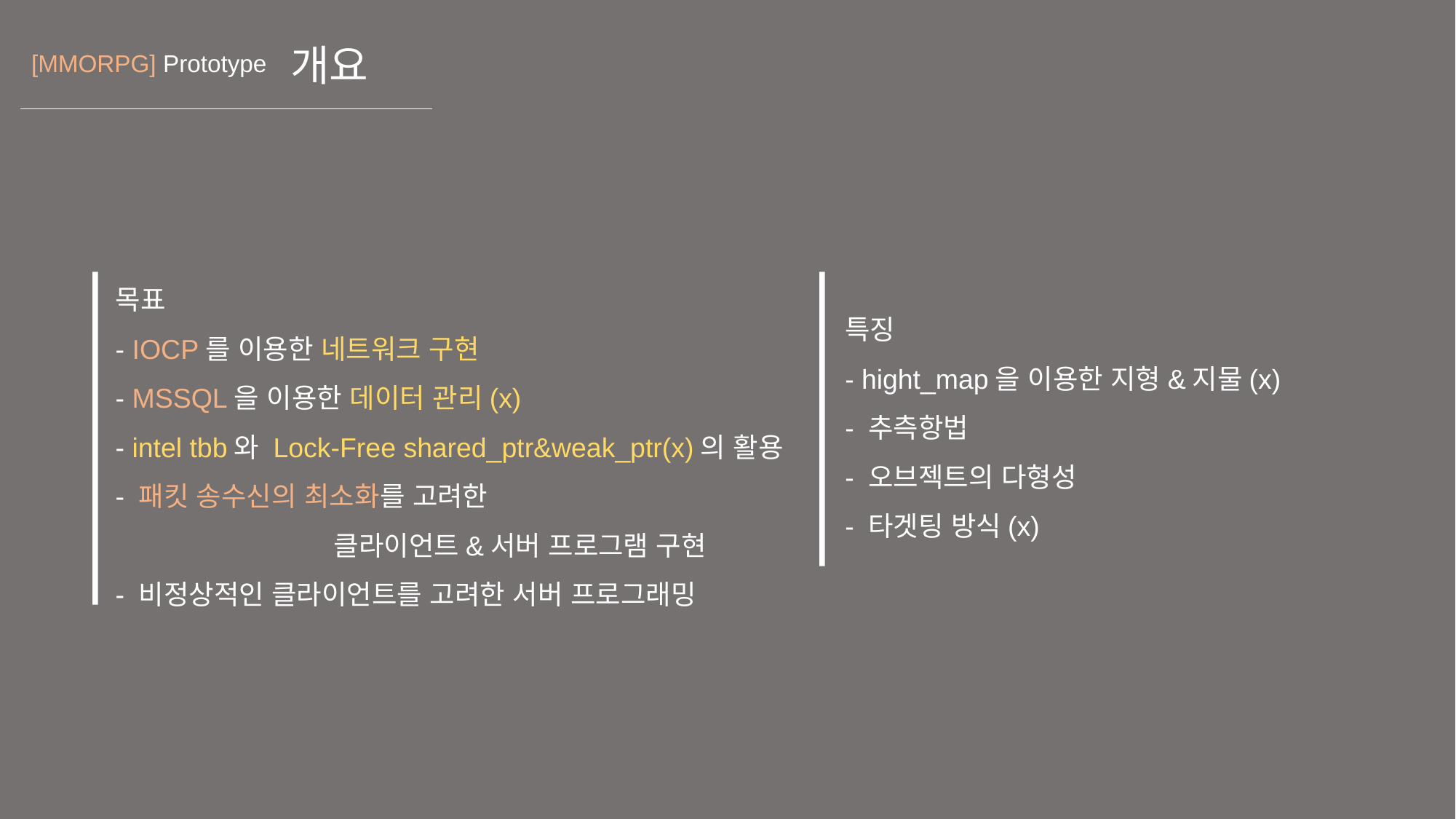

# 개요
[MMORPG] Prototype

목표
- IOCP를 이용한 네트워크 구현
- MSSQL을 이용한 데이터 관리(x)
- intel tbb와 Lock-Free shared_ptr&weak_ptr(x)의 활용
- 패킷 송수신의 최소화를 고려한
		클라이언트&서버 프로그램 구현
- 비정상적인 클라이언트를 고려한 서버 프로그래밍

특징
- hight_map을 이용한 지형&지물(x)
- 추측항법
- 오브젝트의 다형성
- 타겟팅 방식(x)